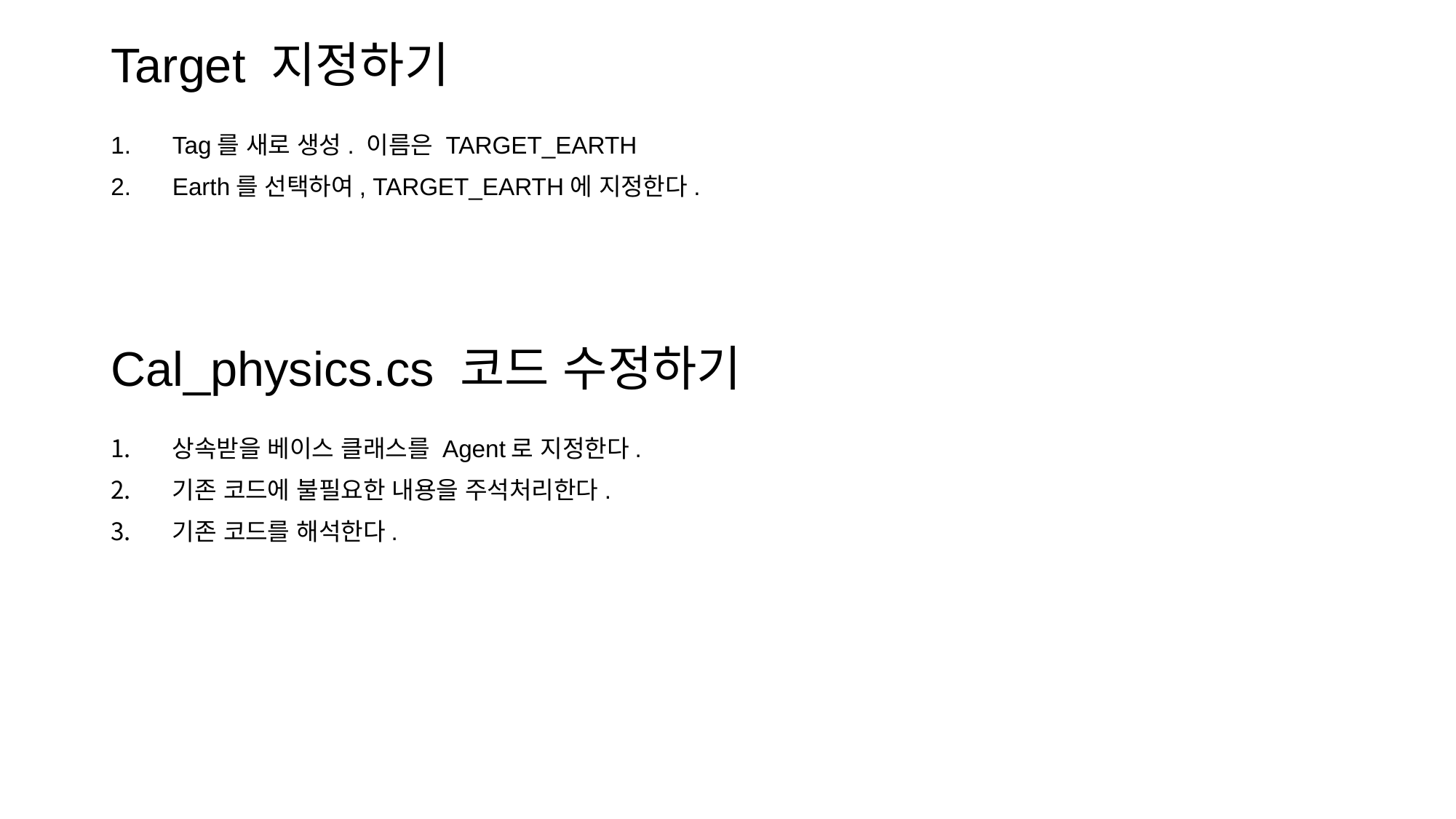

# Target 지정하기
Tag를 새로 생성. 이름은 TARGET_EARTH
Earth를 선택하여, TARGET_EARTH에 지정한다.

Cal_physics.cs 코드 수정하기
상속받을 베이스 클래스를 Agent로 지정한다.
기존 코드에 불필요한 내용을 주석처리한다.
기존 코드를 해석한다.